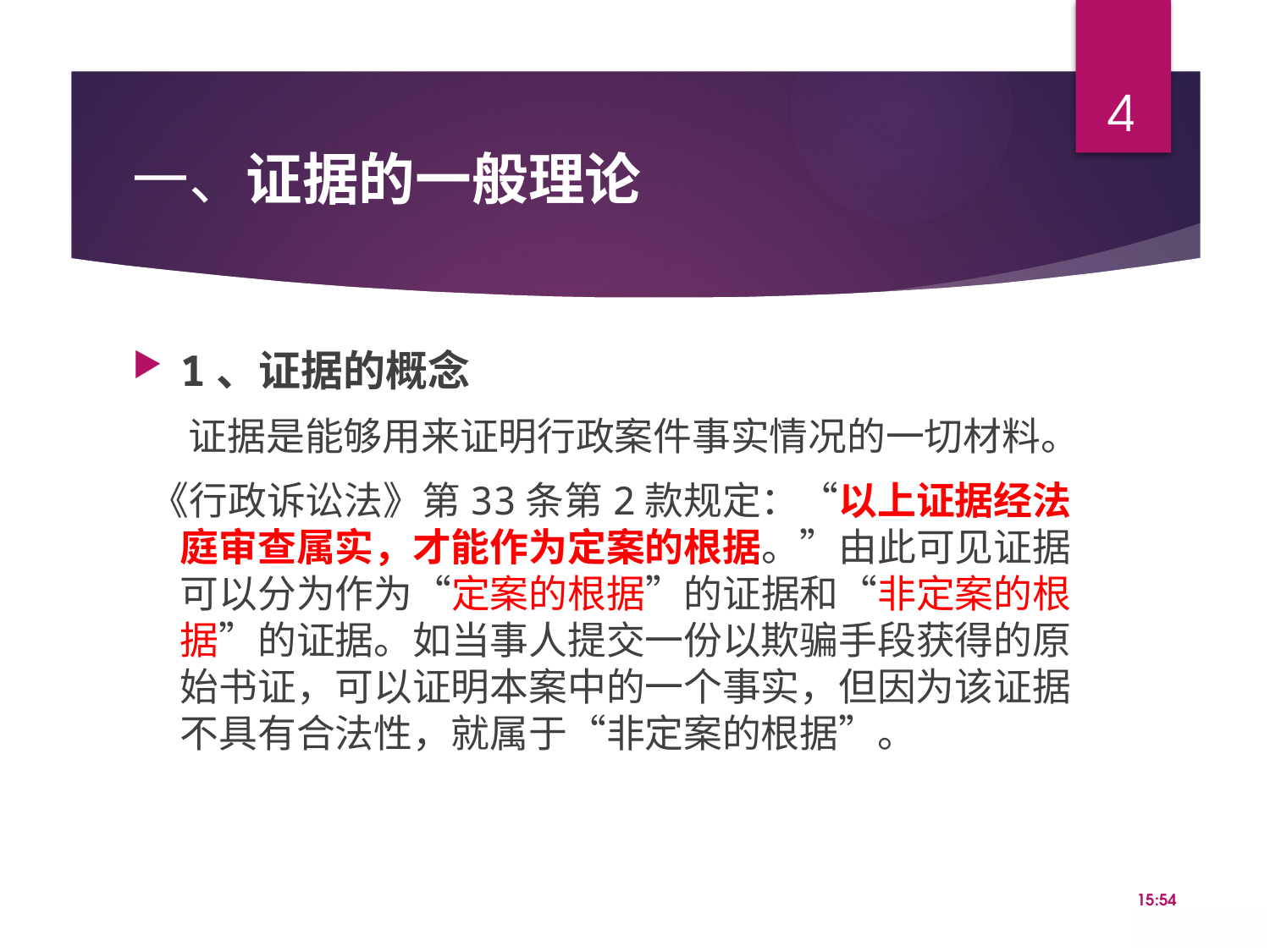

4
# 一、证据的一般理论
1、证据的概念
证据是能够用来证明行政案件事实情况的一切材料。
 《行政诉讼法》第33条第2款规定：“以上证据经法庭审查属实，才能作为定案的根据。”由此可见证据可以分为作为“定案的根据”的证据和“非定案的根据”的证据。如当事人提交一份以欺骗手段获得的原始书证，可以证明本案中的一个事实，但因为该证据不具有合法性，就属于“非定案的根据”。

15:54